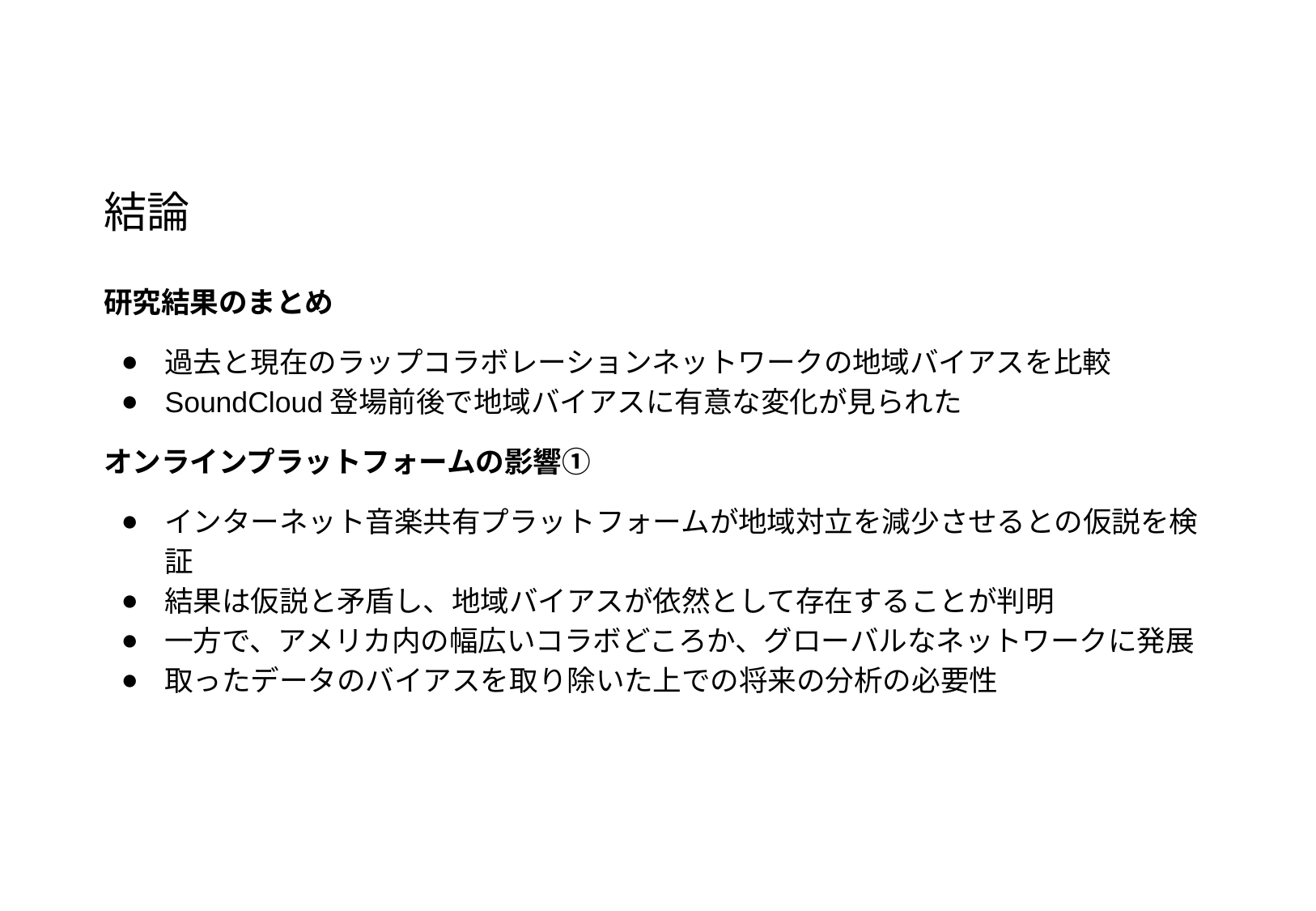

# 結論
研究結果のまとめ
過去と現在のラップコラボレーションネットワークの地域バイアスを比較
SoundCloud登場前後で地域バイアスに有意な変化が見られた
オンラインプラットフォームの影響①
インターネット音楽共有プラットフォームが地域対立を減少させるとの仮説を検証
結果は仮説と矛盾し、地域バイアスが依然として存在することが判明
一方で、アメリカ内の幅広いコラボどころか、グローバルなネットワークに発展
取ったデータのバイアスを取り除いた上での将来の分析の必要性